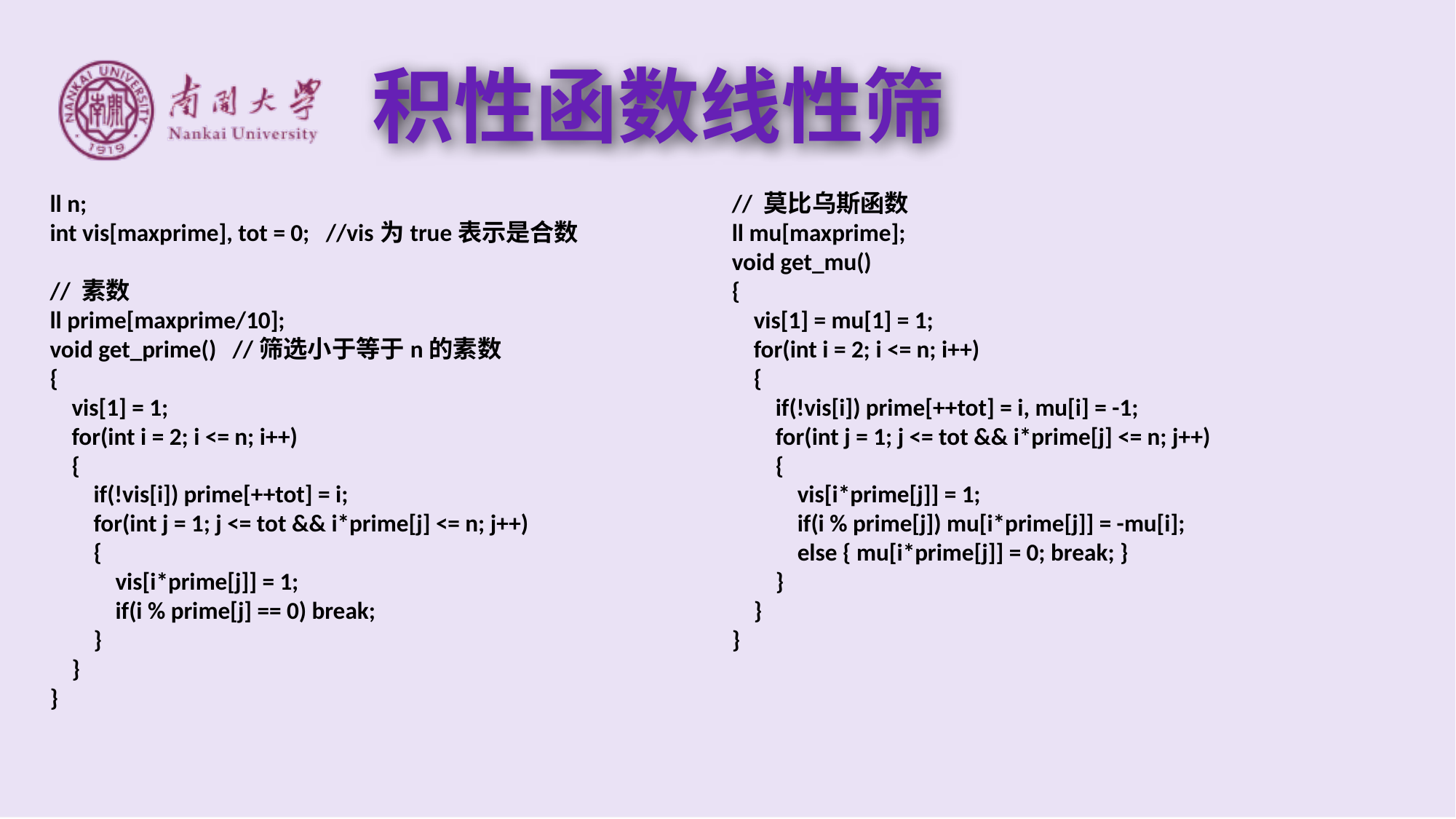

积性函数线性筛
ll n;
int vis[maxprime], tot = 0;   //vis为true表示是合数

// 素数
ll prime[maxprime/10];
void get_prime()   //筛选小于等于n的素数
{
    vis[1] = 1;
    for(int i = 2; i <= n; i++)
    {
        if(!vis[i]) prime[++tot] = i;
        for(int j = 1; j <= tot && i*prime[j] <= n; j++)
        {
            vis[i*prime[j]] = 1;
            if(i % prime[j] == 0) break;
        }
    }
}

// 莫比乌斯函数
ll mu[maxprime];
void get_mu()
{
    vis[1] = mu[1] = 1;
    for(int i = 2; i <= n; i++)
    {
        if(!vis[i]) prime[++tot] = i, mu[i] = -1;
        for(int j = 1; j <= tot && i*prime[j] <= n; j++)
        {
            vis[i*prime[j]] = 1;
            if(i % prime[j]) mu[i*prime[j]] = -mu[i];
            else { mu[i*prime[j]] = 0; break; }
        }
    }
}